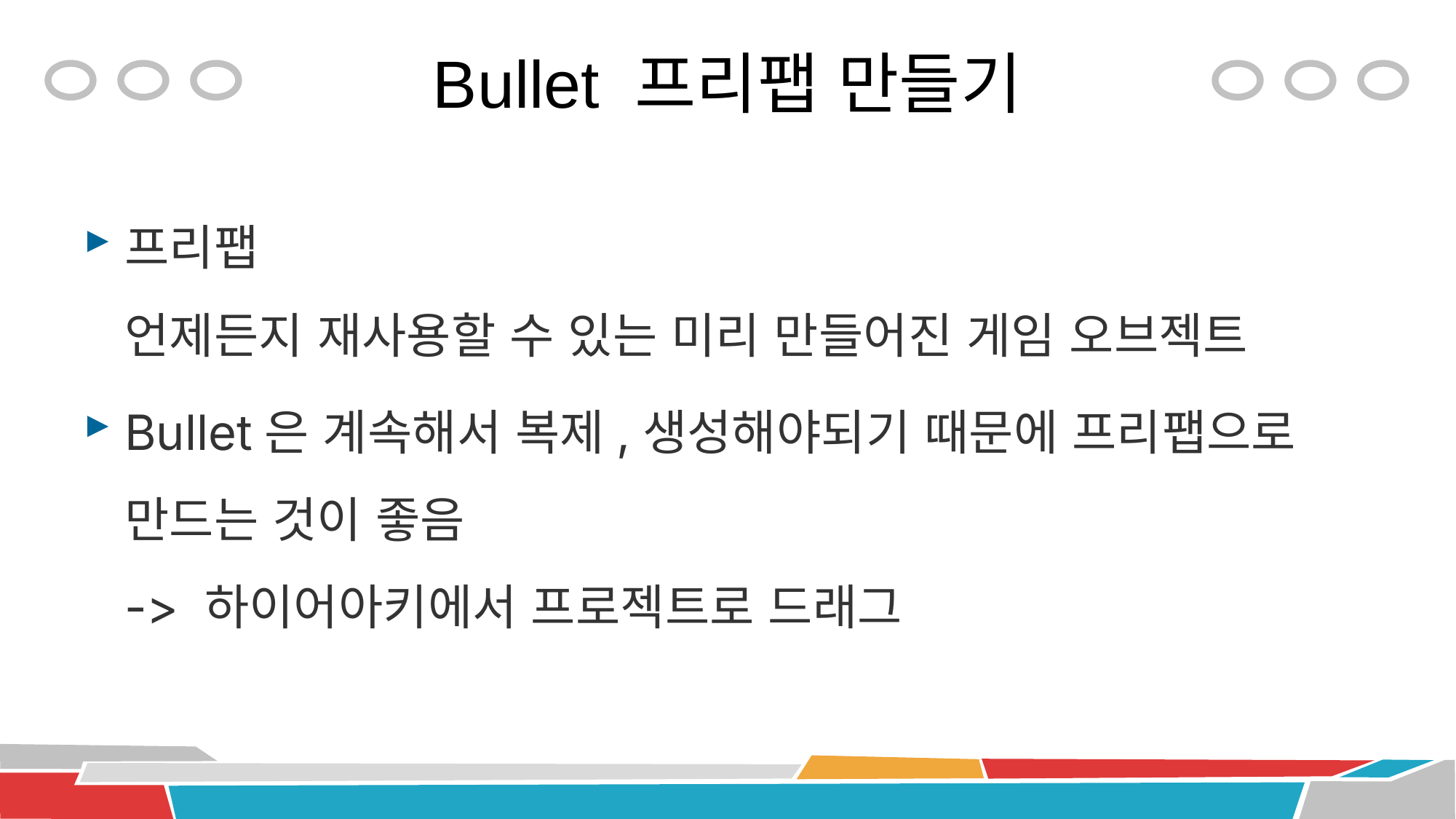

# Bullet 프리팹 만들기
프리팹
언제든지 재사용할 수 있는 미리 만들어진 게임 오브젝트
Bullet은 계속해서 복제,생성해야되기 때문에 프리팹으로 만드는 것이 좋음
-> 하이어아키에서 프로젝트로 드래그